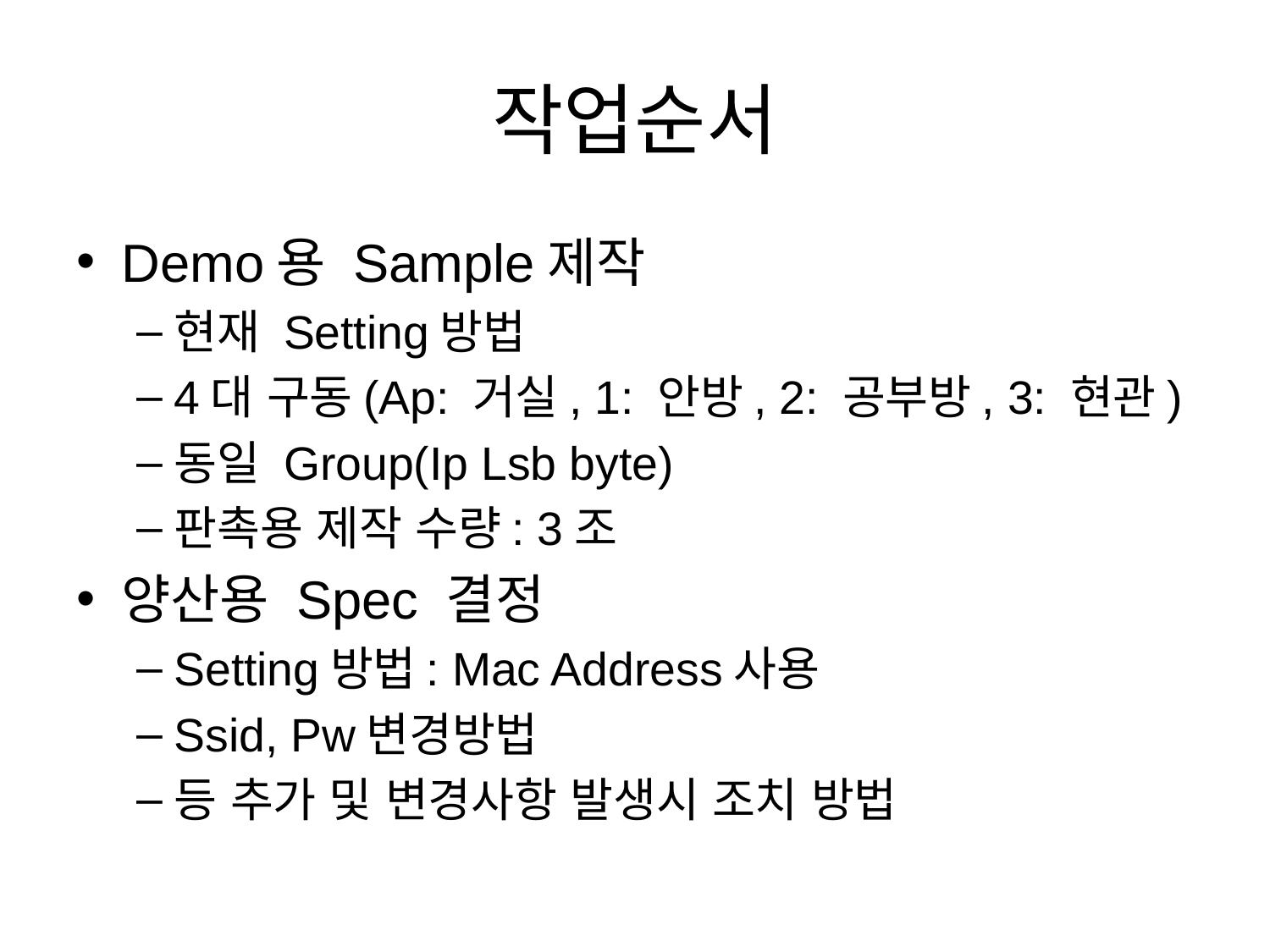

# 작업순서
Demo용 Sample제작
현재 Setting방법
4대 구동(Ap: 거실, 1: 안방, 2: 공부방, 3: 현관)
동일 Group(Ip Lsb byte)
판촉용 제작 수량: 3조
양산용 Spec 결정
Setting방법: Mac Address사용
Ssid, Pw변경방법
등 추가 및 변경사항 발생시 조치 방법